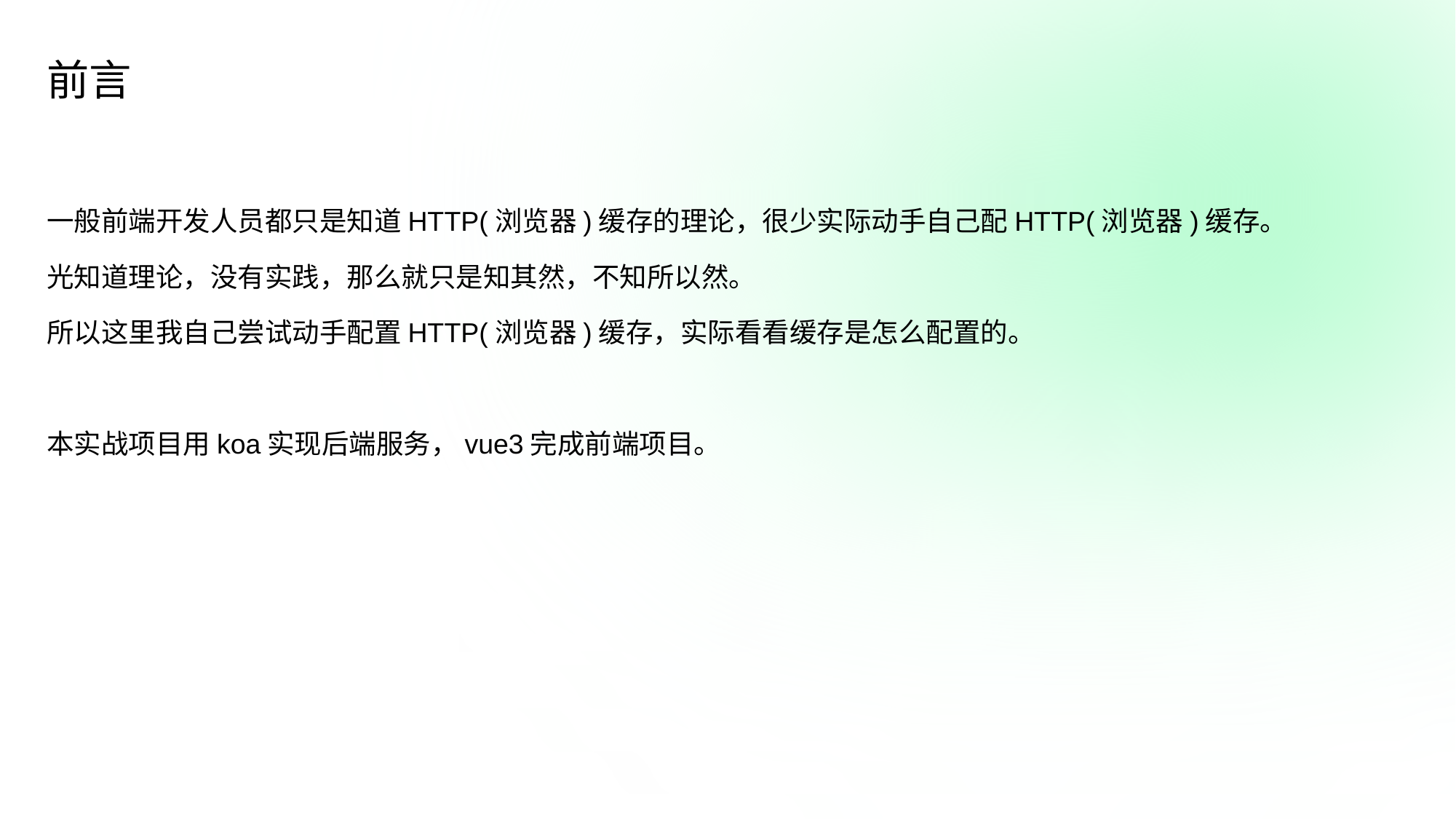

前言
一般前端开发人员都只是知道HTTP(浏览器)缓存的理论，很少实际动手自己配HTTP(浏览器)缓存。
光知道理论，没有实践，那么就只是知其然，不知所以然。
所以这里我自己尝试动手配置HTTP(浏览器)缓存，实际看看缓存是怎么配置的。

本实战项目用koa实现后端服务，vue3完成前端项目。